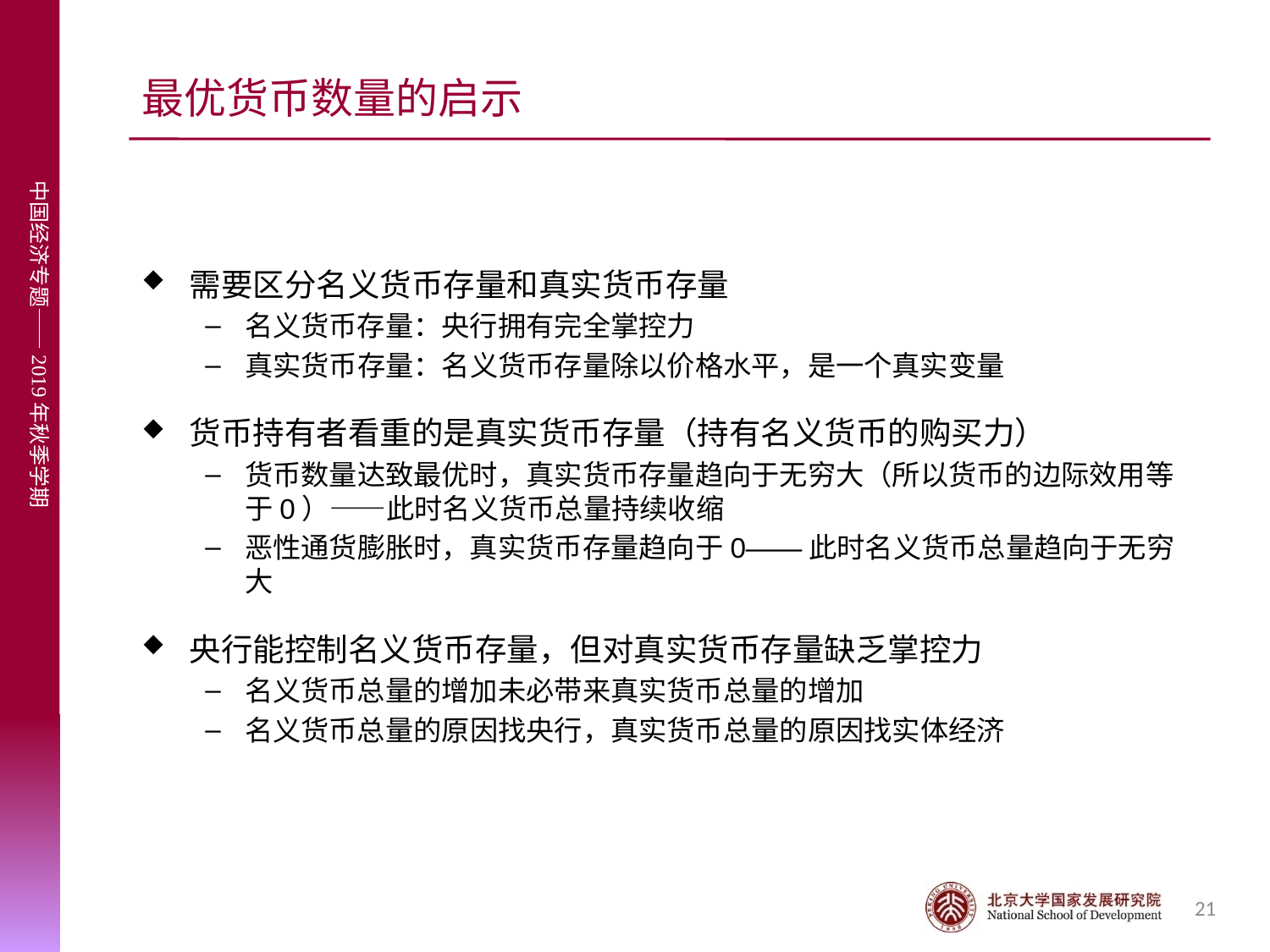

# 最优货币数量的启示

需要区分名义货币存量和真实货币存量
名义货币存量：央行拥有完全掌控力
真实货币存量：名义货币存量除以价格水平，是一个真实变量
货币持有者看重的是真实货币存量（持有名义货币的购买力）
货币数量达致最优时，真实货币存量趋向于无穷大（所以货币的边际效用等于0）——此时名义货币总量持续收缩
恶性通货膨胀时，真实货币存量趋向于0——此时名义货币总量趋向于无穷大
央行能控制名义货币存量，但对真实货币存量缺乏掌控力
名义货币总量的增加未必带来真实货币总量的增加
名义货币总量的原因找央行，真实货币总量的原因找实体经济
21